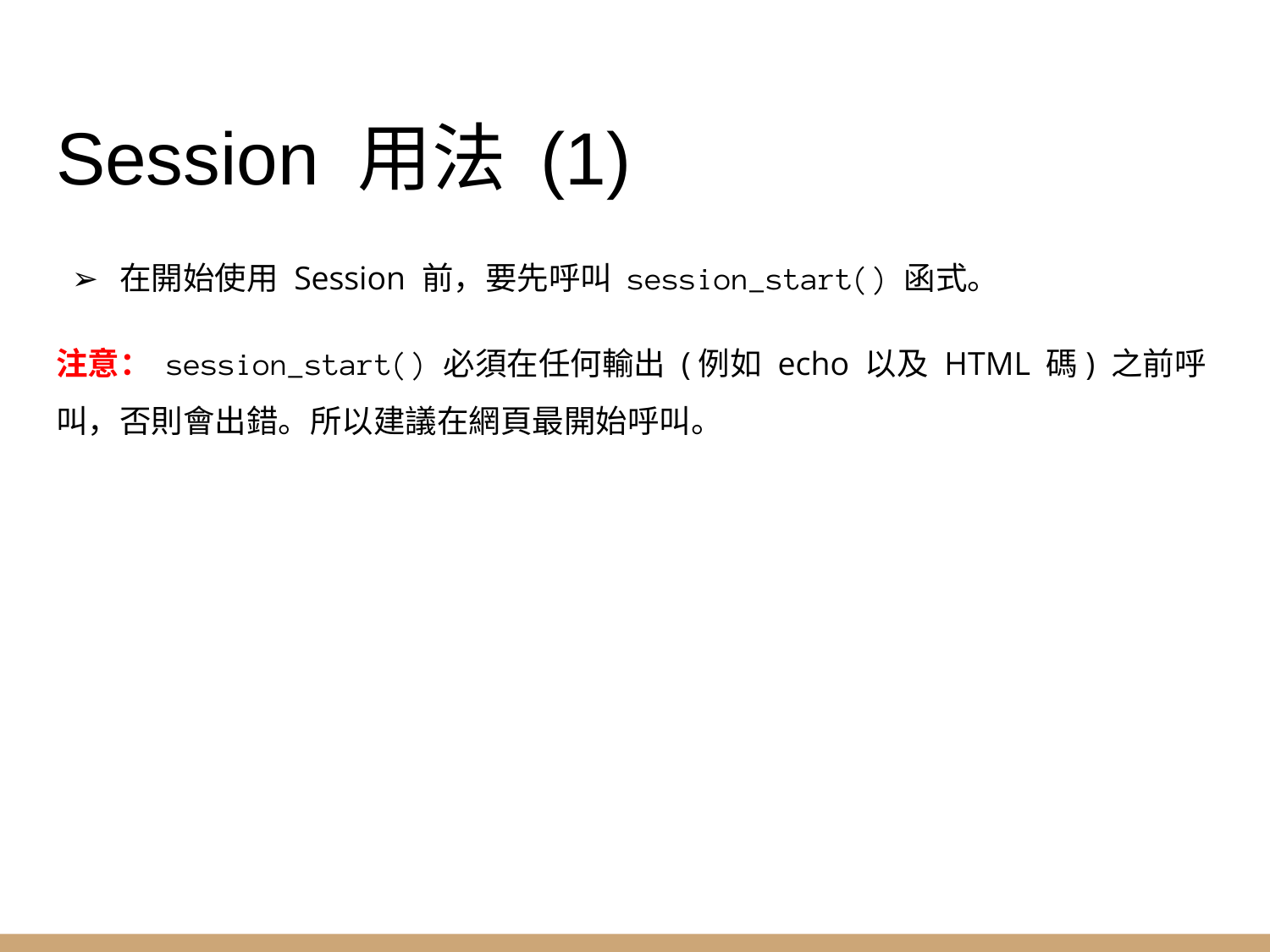

# Session 用法 (1)
在開始使用 Session 前，要先呼叫 session_start() 函式。
注意： session_start() 必須在任何輸出 (例如 echo 以及 HTML 碼) 之前呼叫，否則會出錯。所以建議在網頁最開始呼叫。